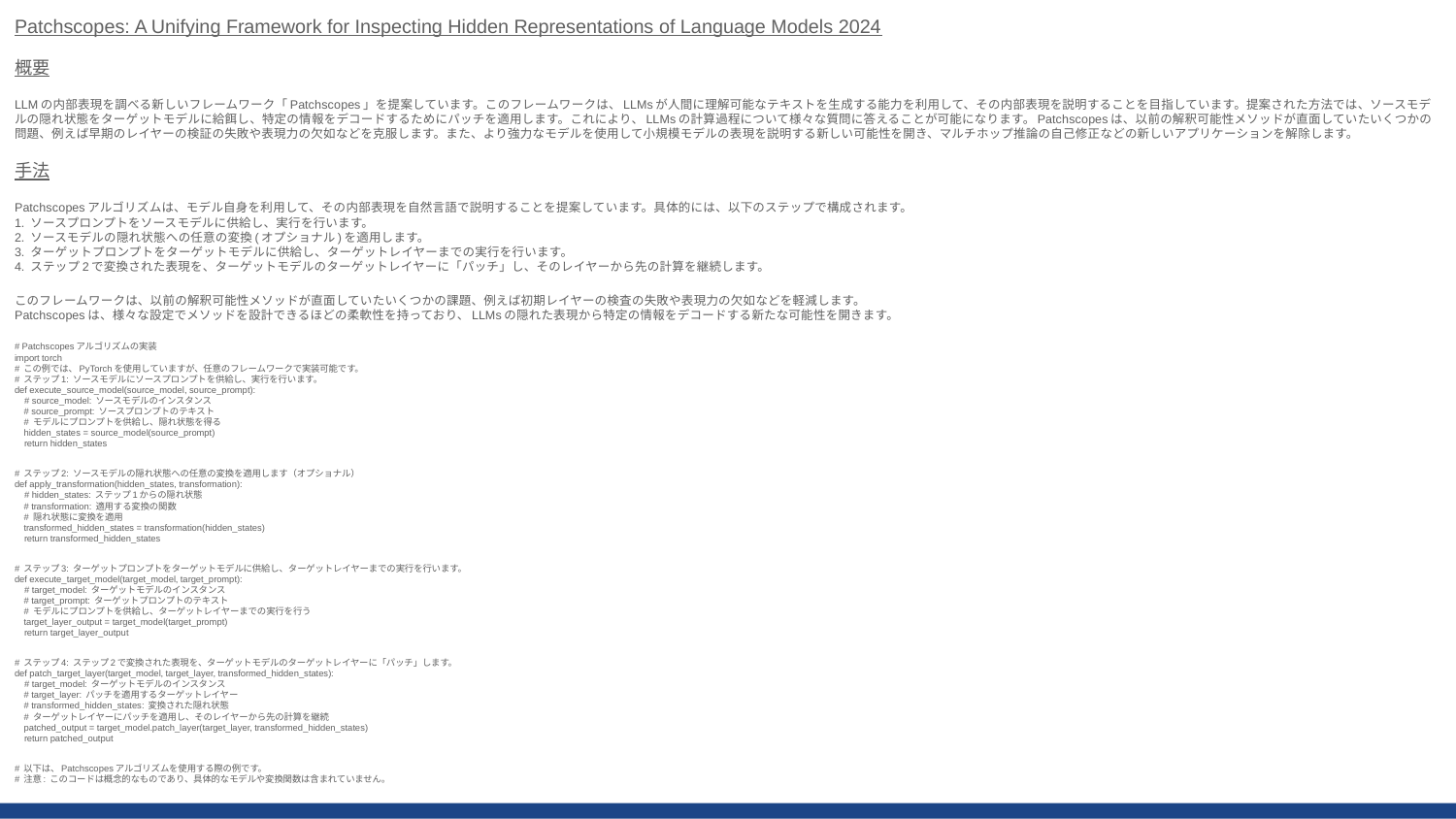

Patchscopes: A Unifying Framework for Inspecting Hidden Representations of Language Models 2024
概要
LLMの内部表現を調べる新しいフレームワーク「Patchscopes」を提案しています。このフレームワークは、LLMsが人間に理解可能なテキストを生成する能力を利用して、その内部表現を説明することを目指しています。提案された方法では、ソースモデルの隠れ状態をターゲットモデルに給餌し、特定の情報をデコードするためにパッチを適用します。これにより、LLMsの計算過程について様々な質問に答えることが可能になります。Patchscopesは、以前の解釈可能性メソッドが直面していたいくつかの問題、例えば早期のレイヤーの検証の失敗や表現力の欠如などを克服します。また、より強力なモデルを使用して小規模モデルの表現を説明する新しい可能性を開き、マルチホップ推論の自己修正などの新しいアプリケーションを解除します。
手法
Patchscopesアルゴリズムは、モデル自身を利用して、その内部表現を自然言語で説明することを提案しています。具体的には、以下のステップで構成されます。
1. ソースプロンプトをソースモデルに供給し、実行を行います。
2. ソースモデルの隠れ状態への任意の変換(オプショナル)を適用します。
3. ターゲットプロンプトをターゲットモデルに供給し、ターゲットレイヤーまでの実行を行います。
4. ステップ2で変換された表現を、ターゲットモデルのターゲットレイヤーに「パッチ」し、そのレイヤーから先の計算を継続します。
このフレームワークは、以前の解釈可能性メソッドが直面していたいくつかの課題、例えば初期レイヤーの検査の失敗や表現力の欠如などを軽減します。
Patchscopesは、様々な設定でメソッドを設計できるほどの柔軟性を持っており、LLMsの隠れた表現から特定の情報をデコードする新たな可能性を開きます。
# Patchscopesアルゴリズムの実装 import torch # この例では、PyTorchを使用していますが、任意のフレームワークで実装可能です。 # ステップ1: ソースモデルにソースプロンプトを供給し、実行を行います。 def execute_source_model(source_model, source_prompt): # source_model: ソースモデルのインスタンス # source_prompt: ソースプロンプトのテキスト # モデルにプロンプトを供給し、隠れ状態を得る hidden_states = source_model(source_prompt) return hidden_states
# ステップ2: ソースモデルの隠れ状態への任意の変換を適用します（オプショナル） def apply_transformation(hidden_states, transformation): # hidden_states: ステップ1からの隠れ状態 # transformation: 適用する変換の関数 # 隠れ状態に変換を適用 transformed_hidden_states = transformation(hidden_states) return transformed_hidden_states
# ステップ3: ターゲットプロンプトをターゲットモデルに供給し、ターゲットレイヤーまでの実行を行います。 def execute_target_model(target_model, target_prompt): # target_model: ターゲットモデルのインスタンス # target_prompt: ターゲットプロンプトのテキスト # モデルにプロンプトを供給し、ターゲットレイヤーまでの実行を行う target_layer_output = target_model(target_prompt) return target_layer_output
# ステップ4: ステップ2で変換された表現を、ターゲットモデルのターゲットレイヤーに「パッチ」します。 def patch_target_layer(target_model, target_layer, transformed_hidden_states): # target_model: ターゲットモデルのインスタンス # target_layer: パッチを適用するターゲットレイヤー # transformed_hidden_states: 変換された隠れ状態 # ターゲットレイヤーにパッチを適用し、そのレイヤーから先の計算を継続 patched_output = target_model.patch_layer(target_layer, transformed_hidden_states) return patched_output
# 以下は、Patchscopesアルゴリズムを使用する際の例です。 # 注意: このコードは概念的なものであり、具体的なモデルや変換関数は含まれていません。